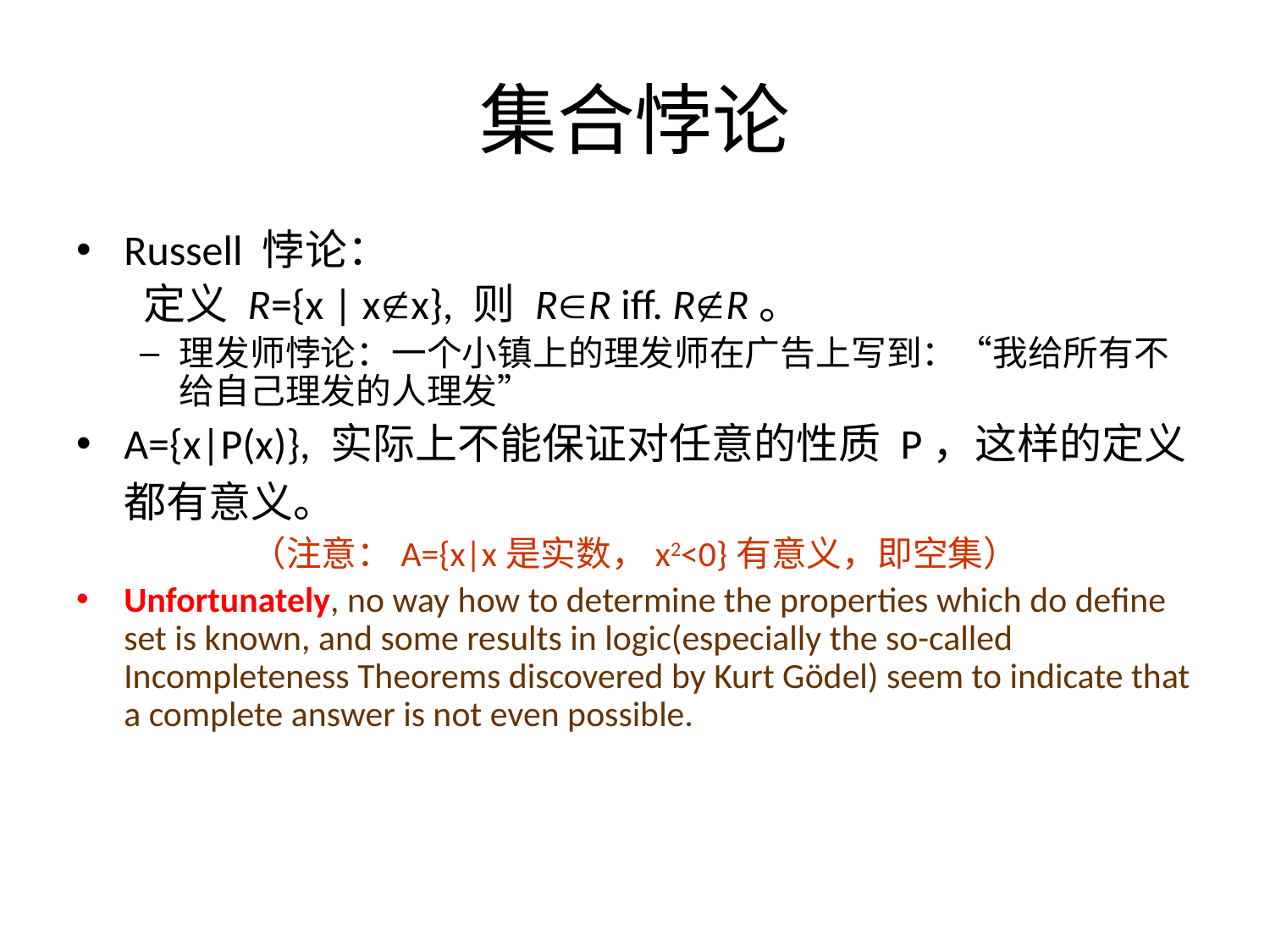

# 集合悖论
Russell 悖论：
      定义 R={x | x∉x}, 则 R∈R iff. R∉R。
理发师悖论：一个小镇上的理发师在广告上写到：“我给所有不给自己理发的人理发”
A={x|P(x)}, 实际上不能保证对任意的性质 P，这样的定义都有意义。
（注意：A={x|x是实数，x2<0}有意义，即空集）
Unfortunately, no way how to determine the properties which do define set is known, and some results in logic(especially the so-called Incompleteness Theorems discovered by Kurt Gödel) seem to indicate that a complete answer is not even possible.